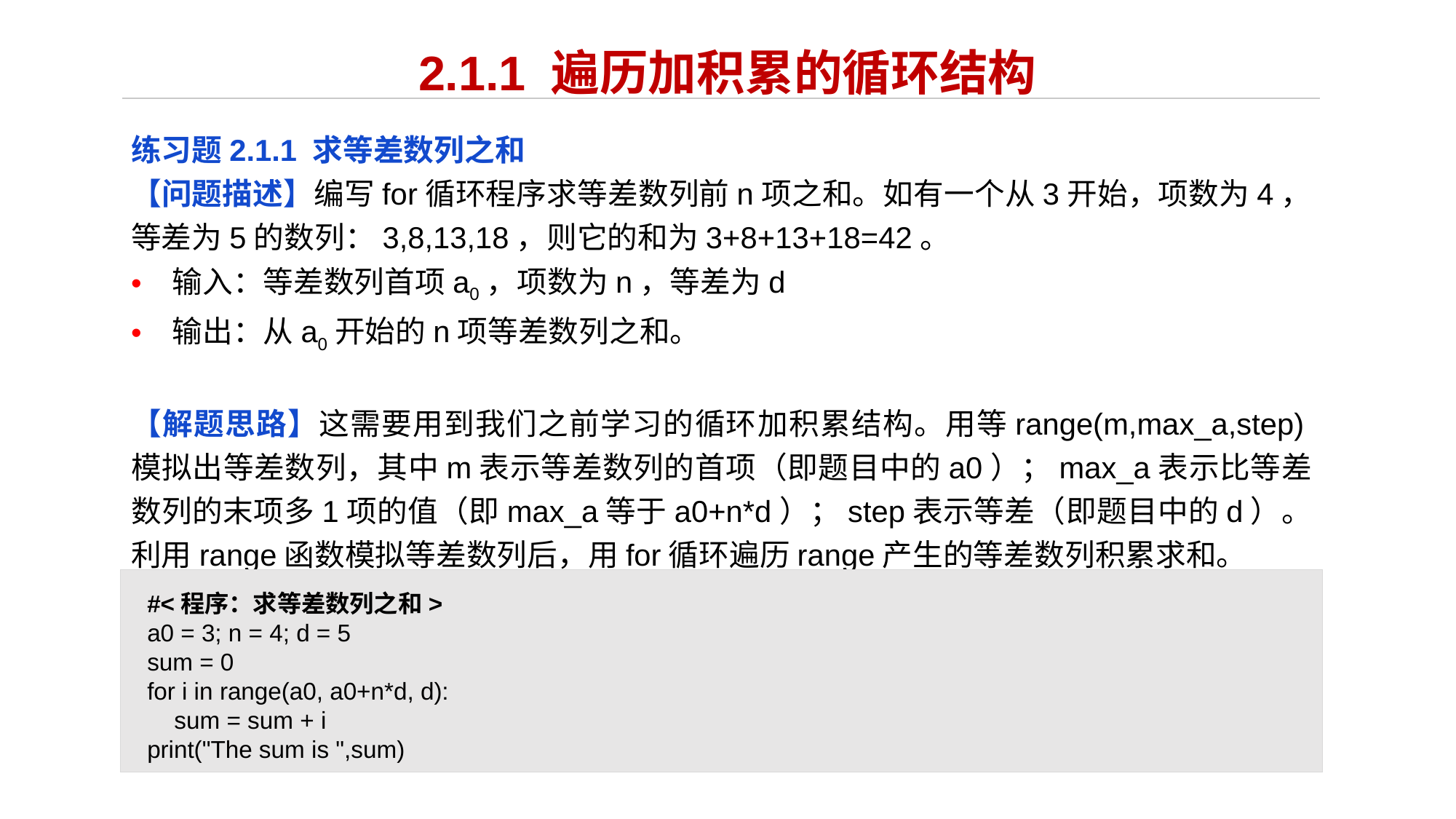

# 2.1.1 遍历加积累的循环结构
练习题2.1.1 求等差数列之和
【问题描述】编写for循环程序求等差数列前n项之和。如有一个从3开始，项数为4，等差为5的数列：3,8,13,18，则它的和为3+8+13+18=42。
输入：等差数列首项a0，项数为n，等差为d
输出：从a0开始的n项等差数列之和。

【解题思路】这需要用到我们之前学习的循环加积累结构。用等range(m,max_a,step)模拟出等差数列，其中m表示等差数列的首项（即题目中的a0）；max_a表示比等差数列的末项多1项的值（即max_a等于a0+n*d）；step表示等差（即题目中的d）。利用range函数模拟等差数列后，用for循环遍历range产生的等差数列积累求和。

#<程序：求等差数列之和>
a0 = 3; n = 4; d = 5
sum = 0
for i in range(a0, a0+n*d, d):
    sum = sum + i
print("The sum is ",sum)